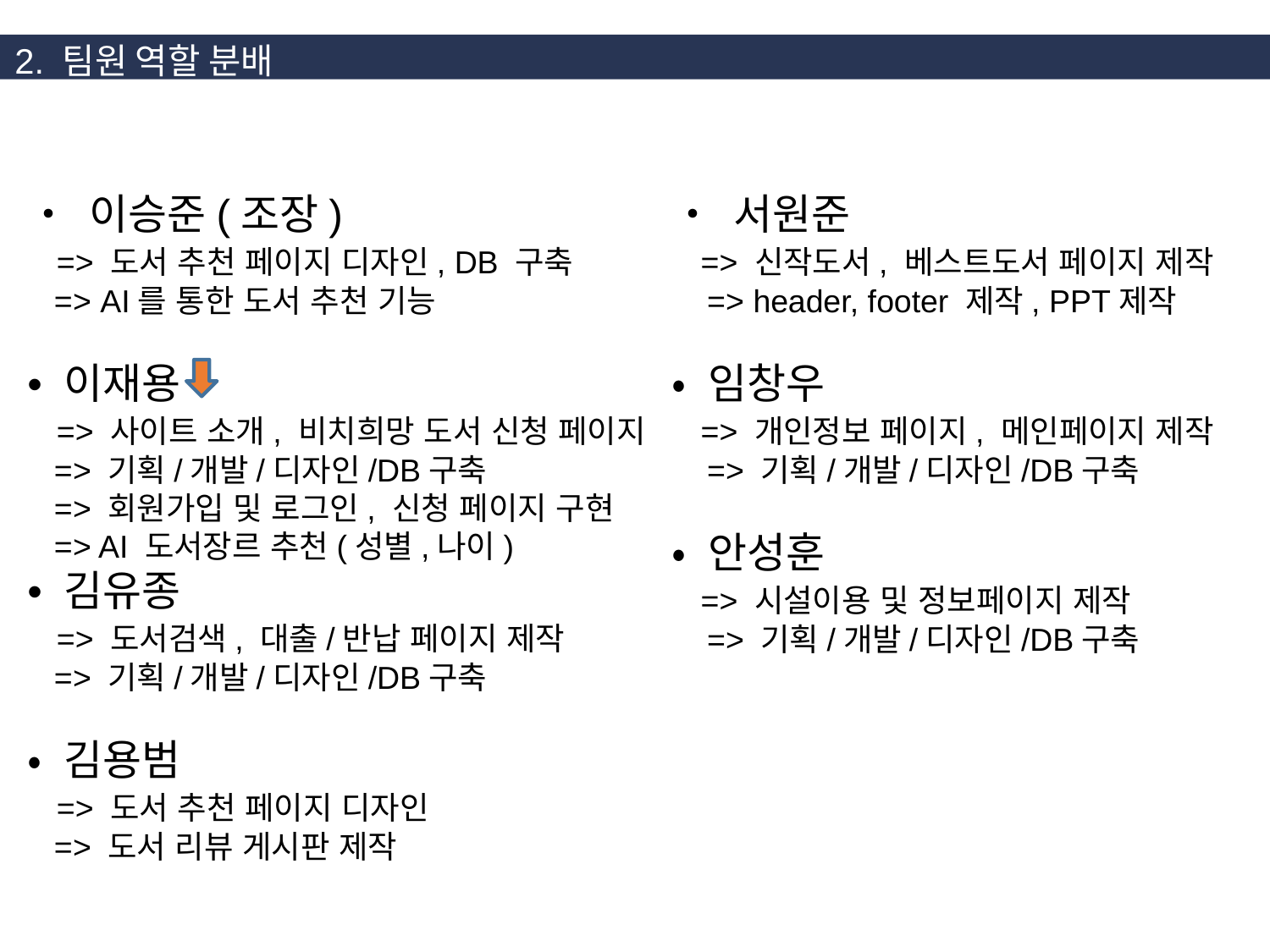

2. 팀원 역할 분배
• 이승준(조장)
   => 도서 추천 페이지 디자인, DB 구축
   => AI를 통한 도서 추천 기능

• 이재용
   => 사이트 소개, 비치희망 도서 신청 페이지
   => 기획/개발/디자인/DB구축
   => 회원가입 및 로그인, 신청 페이지 구현
   => AI 도서장르 추천(성별,나이)
• 김유종
   => 도서검색, 대출/반납 페이지 제작
   => 기획/개발/디자인/DB구축

• 김용범
   => 도서 추천 페이지 디자인
   => 도서 리뷰 게시판 제작

• 서원준
   => 신작도서, 베스트도서 페이지 제작
    => header, footer 제작, PPT제작

• 임창우
   => 개인정보 페이지, 메인페이지 제작
    => 기획/개발/디자인/DB구축

• 안성훈
   => 시설이용 및 정보페이지 제작
    => 기획/개발/디자인/DB구축